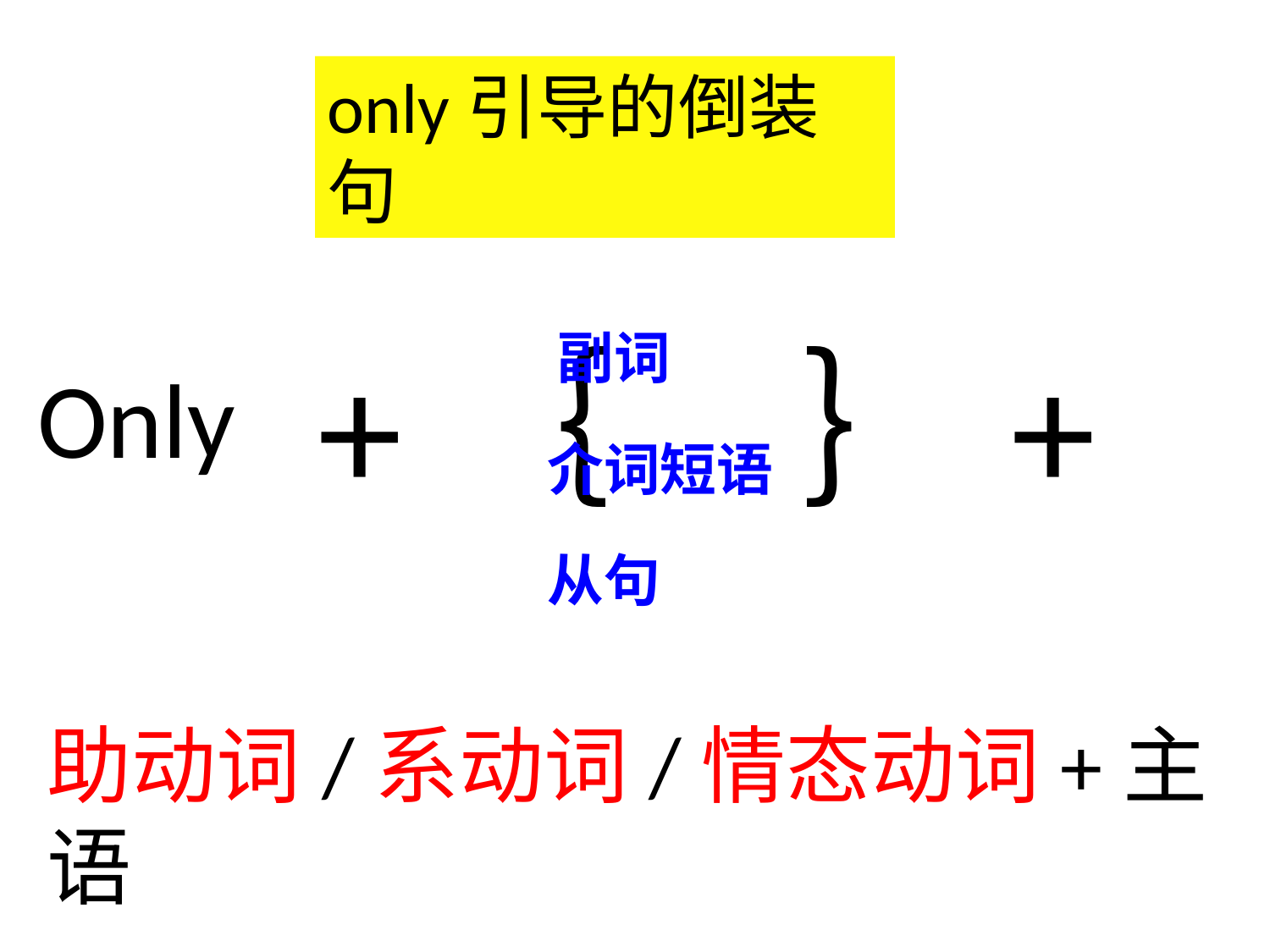

only引导的倒装句
+｛     ｝+
副词
介词短语
从句
Only
助动词/系动词/情态动词+主语